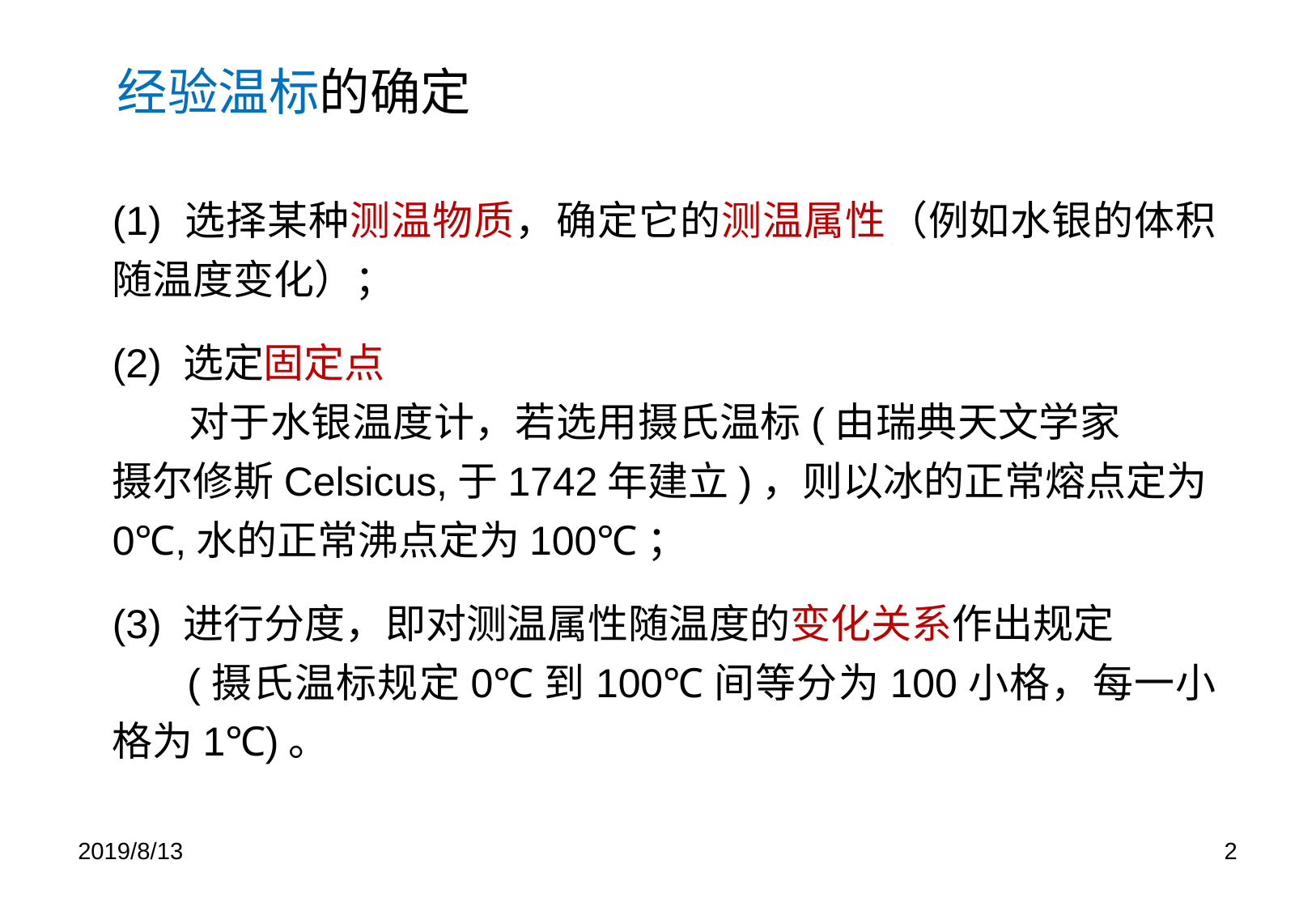

经验温标的确定
(1) 选择某种测温物质，确定它的测温属性（例如水银的体积随温度变化）；

(2) 选定固定点
       对于水银温度计，若选用摄氏温标(由瑞典天文学家	摄尔修斯Celsicus,于1742年建立)，则以冰的正常熔点定为0℃,水的正常沸点定为100℃；

(3) 进行分度，即对测温属性随温度的变化关系作出规定
      (摄氏温标规定0℃到100℃间等分为100小格，每一小格为1℃)。
2019/8/13
2